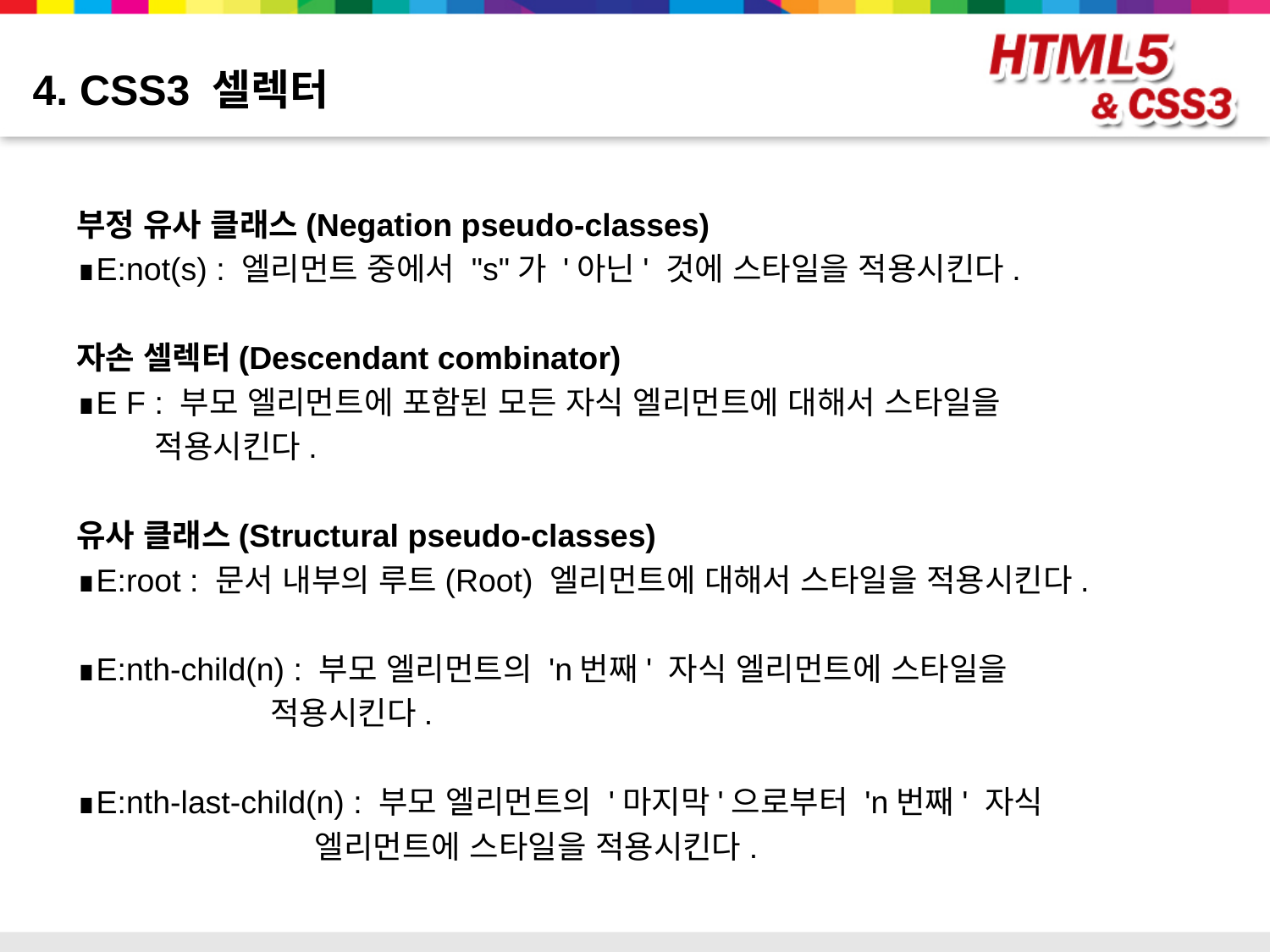

# 4. CSS3 셀렉터
부정 유사 클래스(Negation pseudo-classes)
∎E:not(s) : 엘리먼트 중에서 "s"가 '아닌' 것에 스타일을 적용시킨다.

자손 셀렉터(Descendant combinator)
∎E F : 부모 엘리먼트에 포함된 모든 자식 엘리먼트에 대해서 스타일을
        적용시킨다.

유사 클래스(Structural pseudo-classes)
∎E:root : 문서 내부의 루트(Root) 엘리먼트에 대해서 스타일을 적용시킨다.

∎E:nth-child(n) : 부모 엘리먼트의 'n번째' 자식 엘리먼트에 스타일을
                     적용시킨다.

∎E:nth-last-child(n) : 부모 엘리먼트의 '마지막'으로부터 'n번째' 자식
                          엘리먼트에 스타일을 적용시킨다.